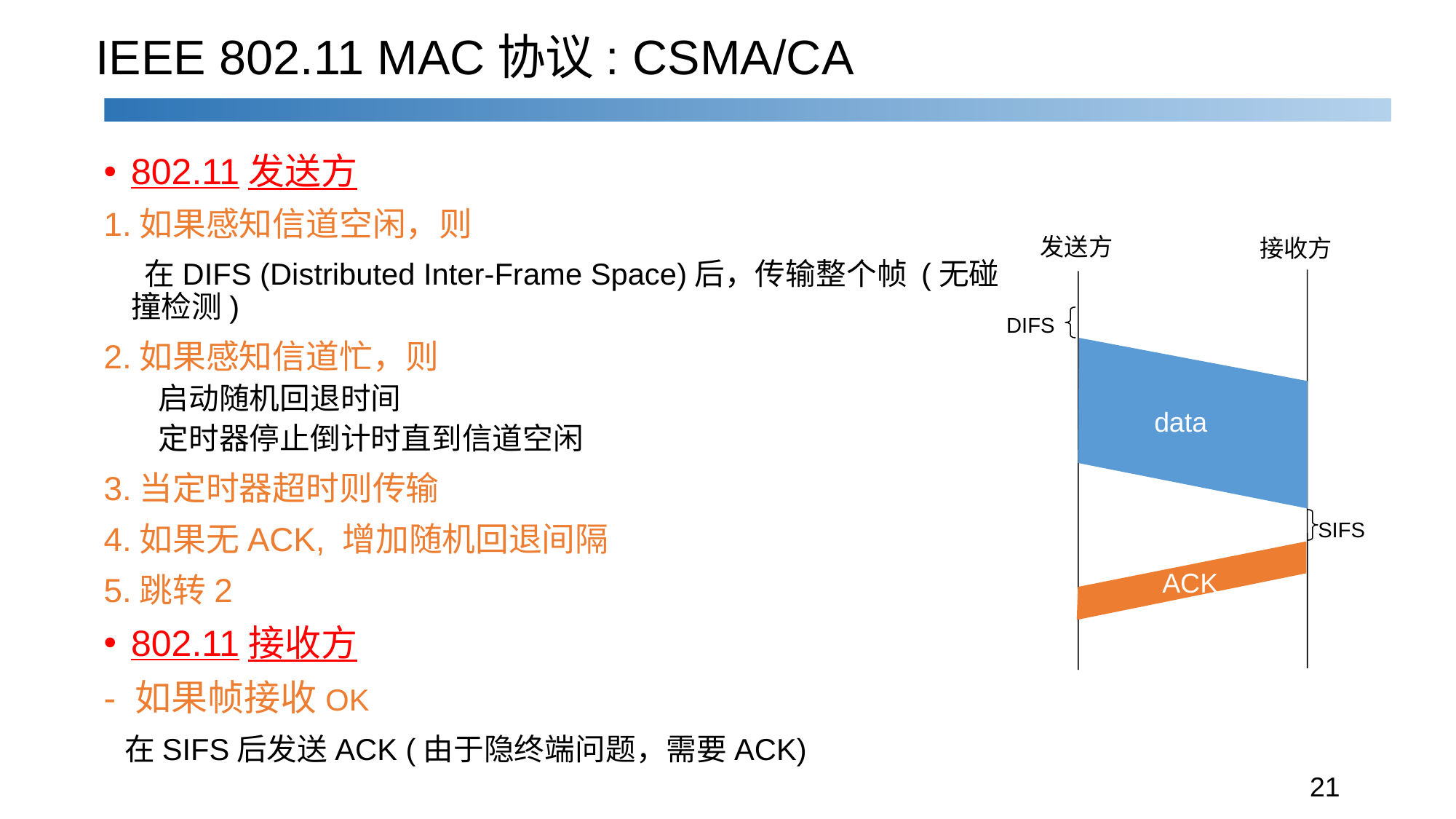

# IEEE 802.11 MAC协议: CSMA/CA

802.11发送方
1.如果感知信道空闲，则
     在DIFS (Distributed Inter-Frame Space)后，传输整个帧 (无碰撞检测)
2.如果感知信道忙，则
启动随机回退时间
定时器停止倒计时直到信道空闲
3.当定时器超时则传输
4.如果无ACK, 增加随机回退间隔
5.跳转2
802.11接收方
- 如果帧接收OK
  在SIFS后发送ACK (由于隐终端问题，需要ACK)
发送方
接收方

DIFS

data

SIFS

ACK
21